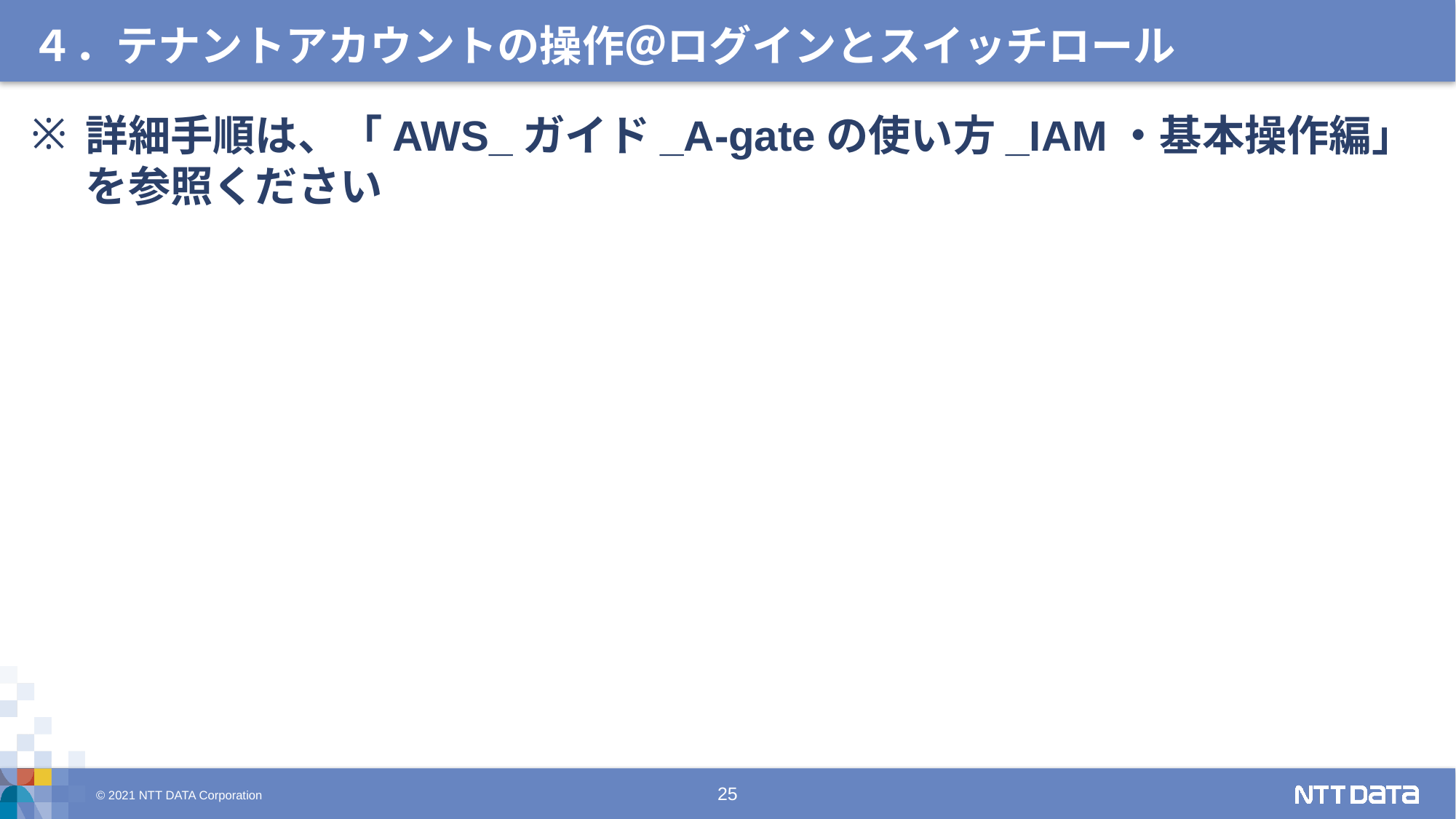

４．テナントアカウントの操作＠ログインとスイッチロール
詳細手順は、「AWS_ガイド_A-gateの使い方_IAM・基本操作編」
を参照ください